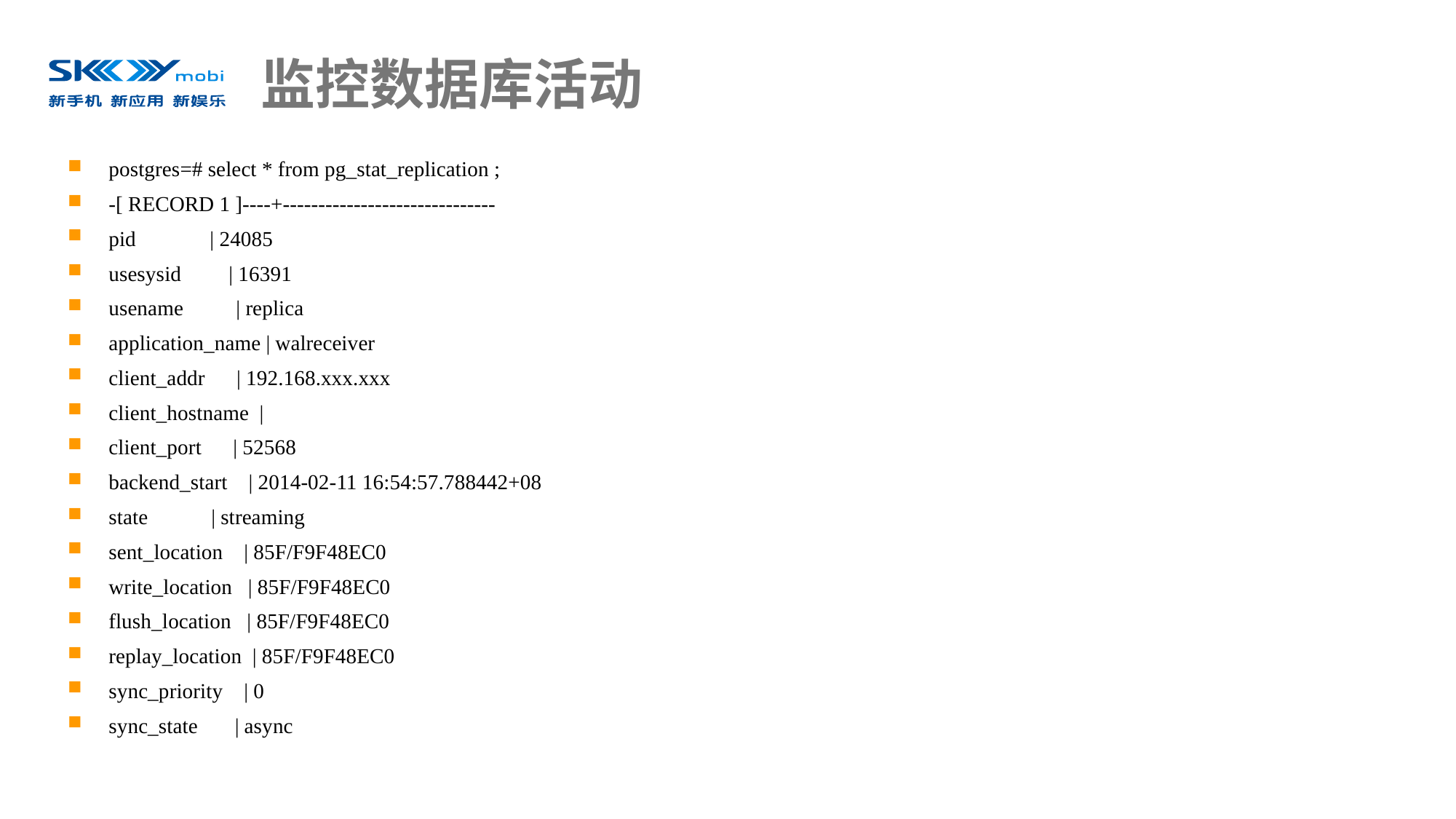

# 监控数据库活动
postgres=# select * from pg_stat_replication ;
-[ RECORD 1 ]----+------------------------------
pid              | 24085
usesysid         | 16391
usename          | replica
application_name | walreceiver
client_addr      | 192.168.xxx.xxx
client_hostname  |
client_port      | 52568
backend_start    | 2014-02-11 16:54:57.788442+08
state            | streaming
sent_location    | 85F/F9F48EC0
write_location   | 85F/F9F48EC0
flush_location   | 85F/F9F48EC0
replay_location  | 85F/F9F48EC0
sync_priority    | 0
sync_state       | async